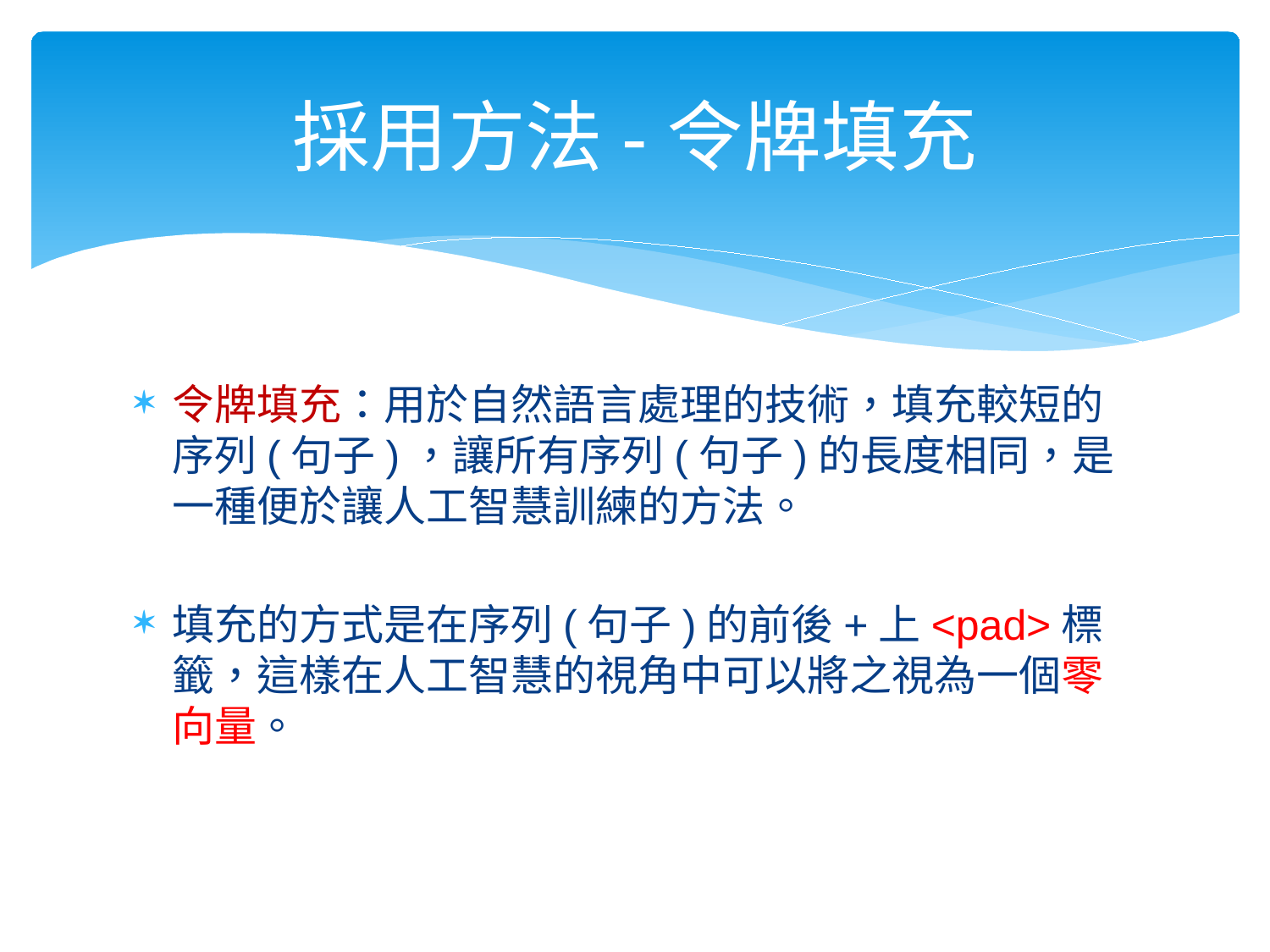

# 採用方法-令牌填充
令牌填充：用於自然語言處理的技術，填充較短的序列(句子)，讓所有序列(句子)的長度相同，是一種便於讓人工智慧訓練的方法。

填充的方式是在序列(句子)的前後+上<pad>標籤，這樣在人工智慧的視角中可以將之視為一個零向量。